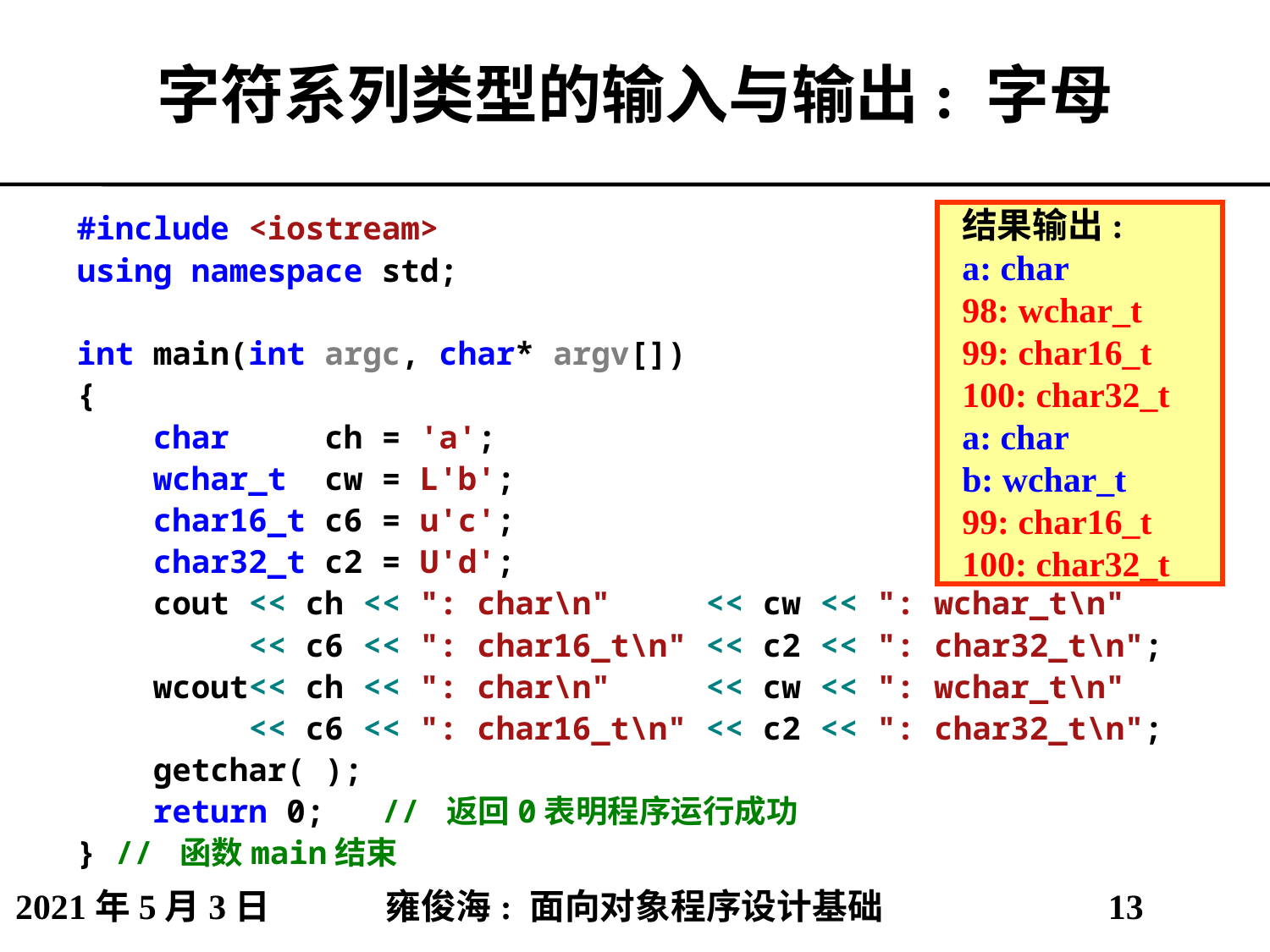

# 字符系列类型的输入与输出: 字母

结果输出:
a: char
98: wchar_t
99: char16_t
100: char32_t
a: char
b: wchar_t
99: char16_t
100: char32_t
#include <iostream>
using namespace std;

int main(int argc, char* argv[])
{
    char     ch = 'a';
    wchar_t  cw = L'b';
    char16_t c6 = u'c';
    char32_t c2 = U'd';
    cout << ch << ": char\n"     << cw << ": wchar_t\n"
         << c6 << ": char16_t\n" << c2 << ": char32_t\n";
    wcout<< ch << ": char\n"     << cw << ": wchar_t\n"
         << c6 << ": char16_t\n" << c2 << ": char32_t\n";
    getchar( );
    return 0;   // 返回0表明程序运行成功
} // 函数main结束
2021年5月3日
雍俊海: 面向对象程序设计基础
13